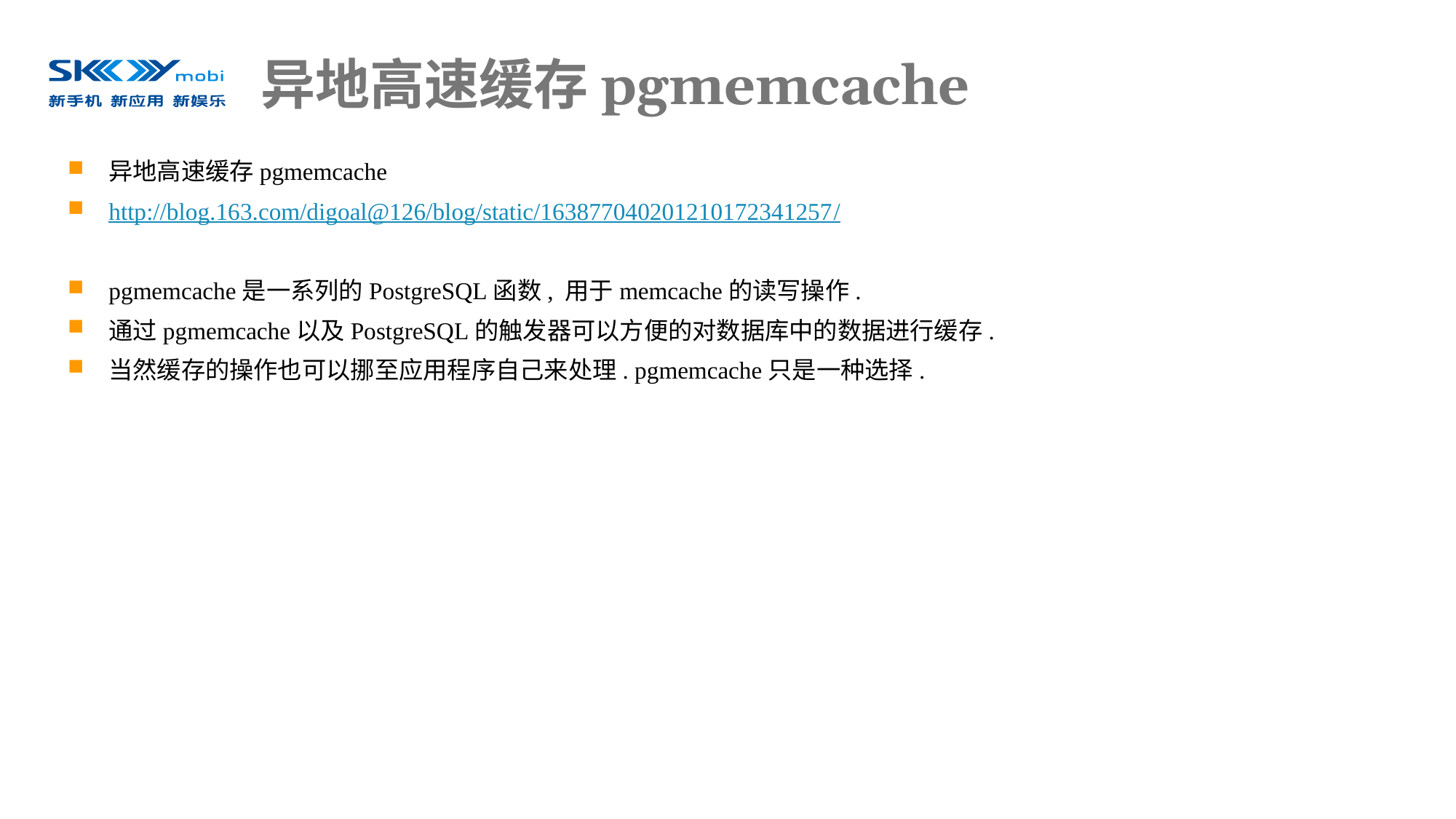

# 异地高速缓存pgmemcache
异地高速缓存pgmemcache
http://blog.163.com/digoal@126/blog/static/163877040201210172341257/

pgmemcache是一系列的PostgreSQL函数, 用于memcache的读写操作.
通过pgmemcache以及PostgreSQL的触发器可以方便的对数据库中的数据进行缓存.
当然缓存的操作也可以挪至应用程序自己来处理. pgmemcache只是一种选择.